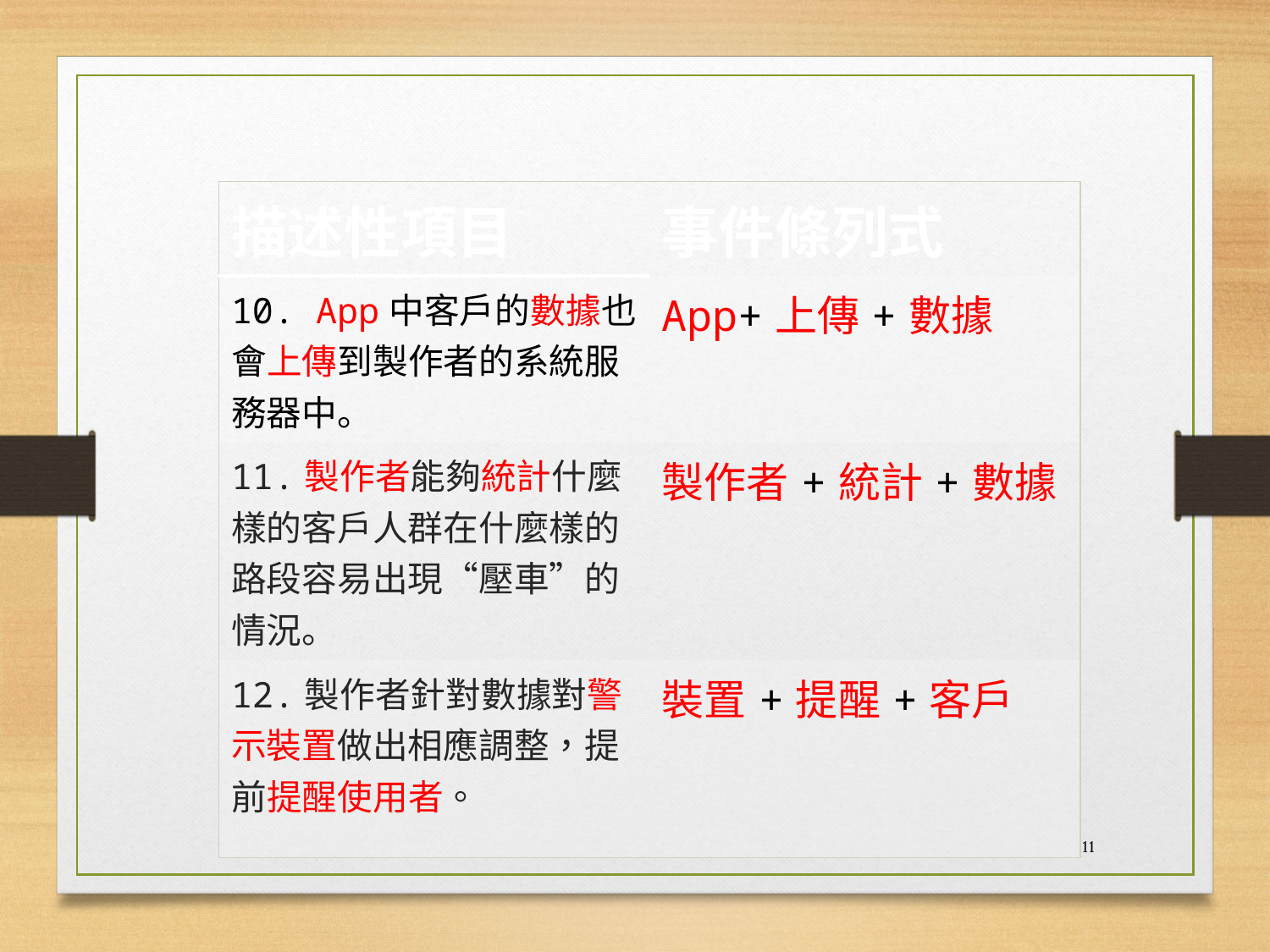

| 描述性項目 | 事件條列式 |
| --- | --- |
| 10. App中客戶的數據也會上傳到製作者的系統服務器中。 | App+上傳+數據 |
| 11.製作者能夠統計什麼樣的客戶人群在什麼樣的路段容易出現“壓車”的情況。 | 製作者+統計+數據 |
| 12.製作者針對數據對警示裝置做出相應調整，提前提醒使用者。 | 裝置+提醒+客戶 |
11